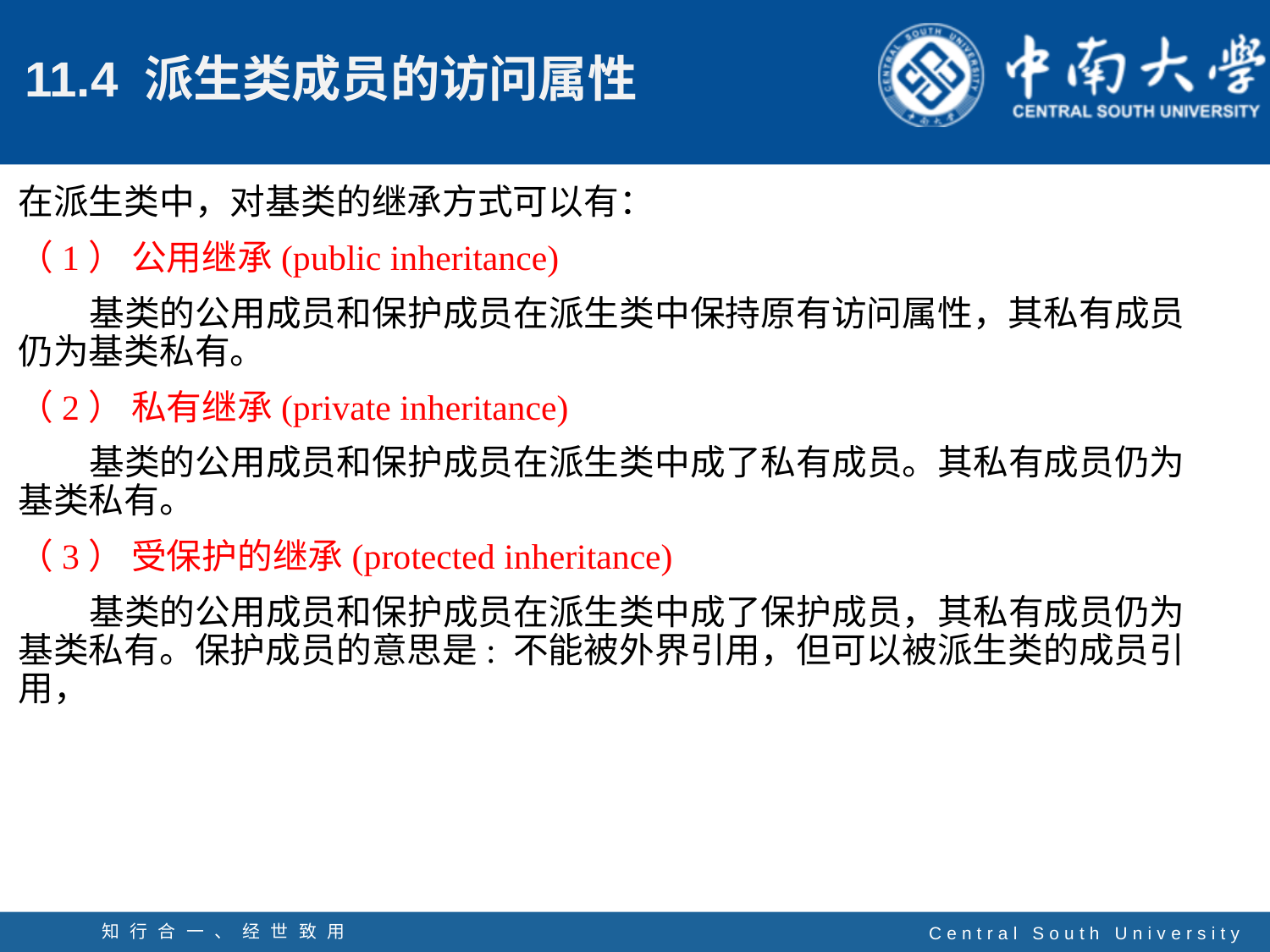

在派生类中，对基类的继承方式可以有：
（1） 公用继承(public inheritance)
        基类的公用成员和保护成员在派生类中保持原有访问属性，其私有成员仍为基类私有。
（2） 私有继承(private inheritance)
        基类的公用成员和保护成员在派生类中成了私有成员。其私有成员仍为基类私有。
（3） 受保护的继承(protected inheritance)
        基类的公用成员和保护成员在派生类中成了保护成员，其私有成员仍为基类私有。保护成员的意思是: 不能被外界引用，但可以被派生类的成员引用，

知行合一、经世致用
自强不息 厚德载物
Central South University